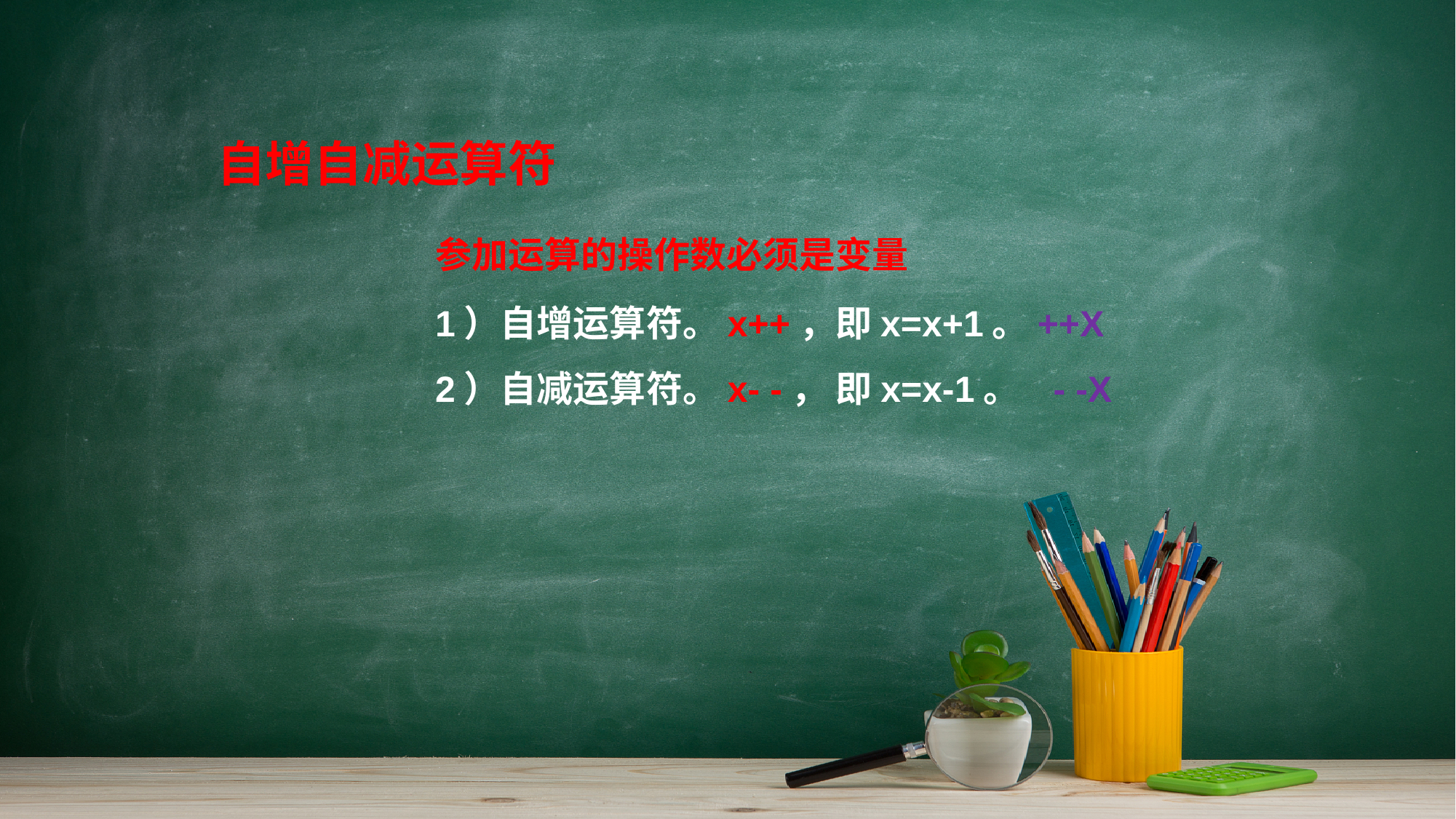

#
自增自减运算符
		参加运算的操作数必须是变量
		1）自增运算符。x++，即x=x+1。++X
		2）自减运算符。x- -， 即x=x-1。   - -X